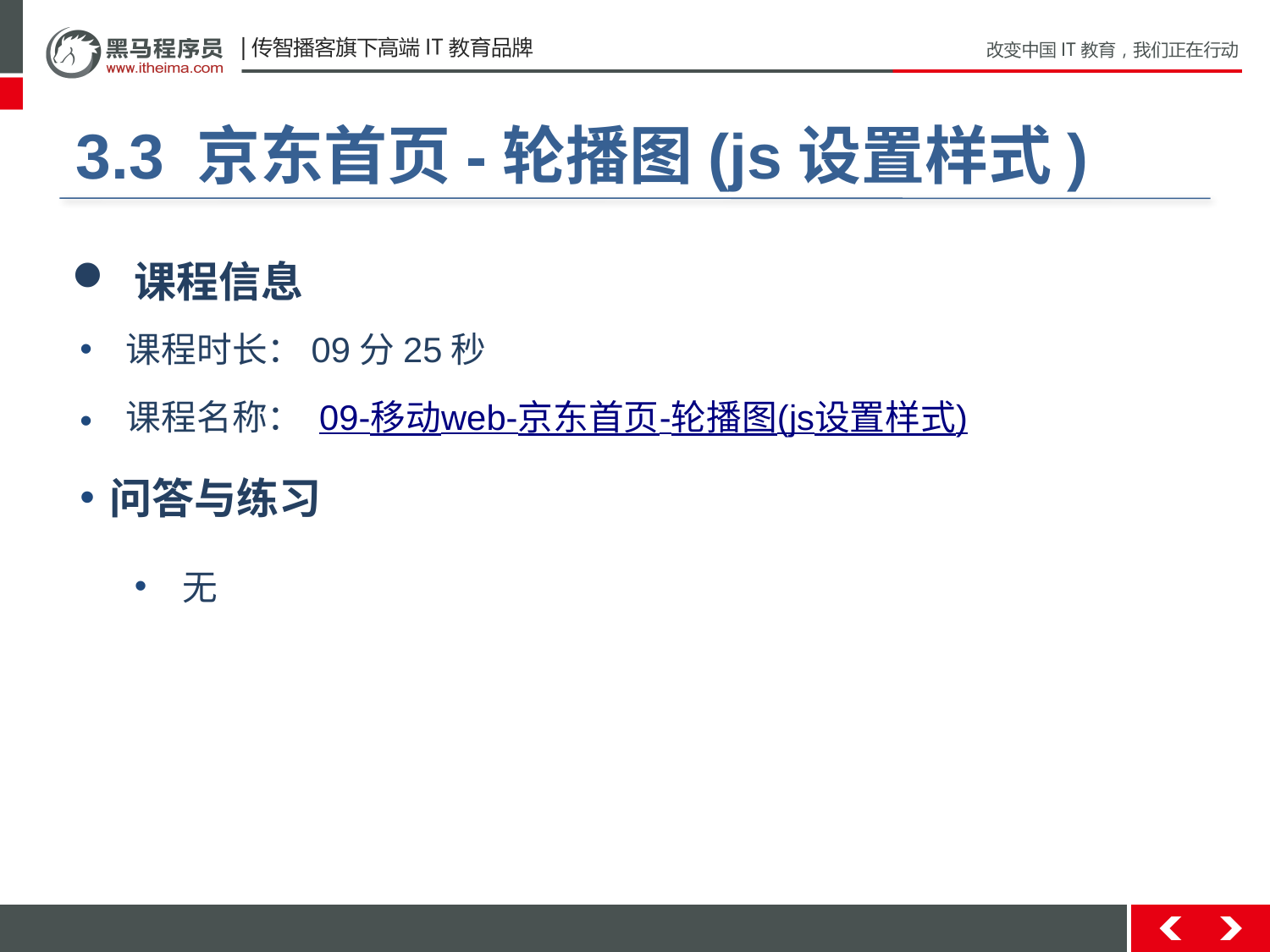

#
3.3 京东首页-轮播图(js设置样式)
 课程信息
 课程时长：09分25秒
 课程名称： 09-移动web-京东首页-轮播图(js设置样式)
问答与练习
无